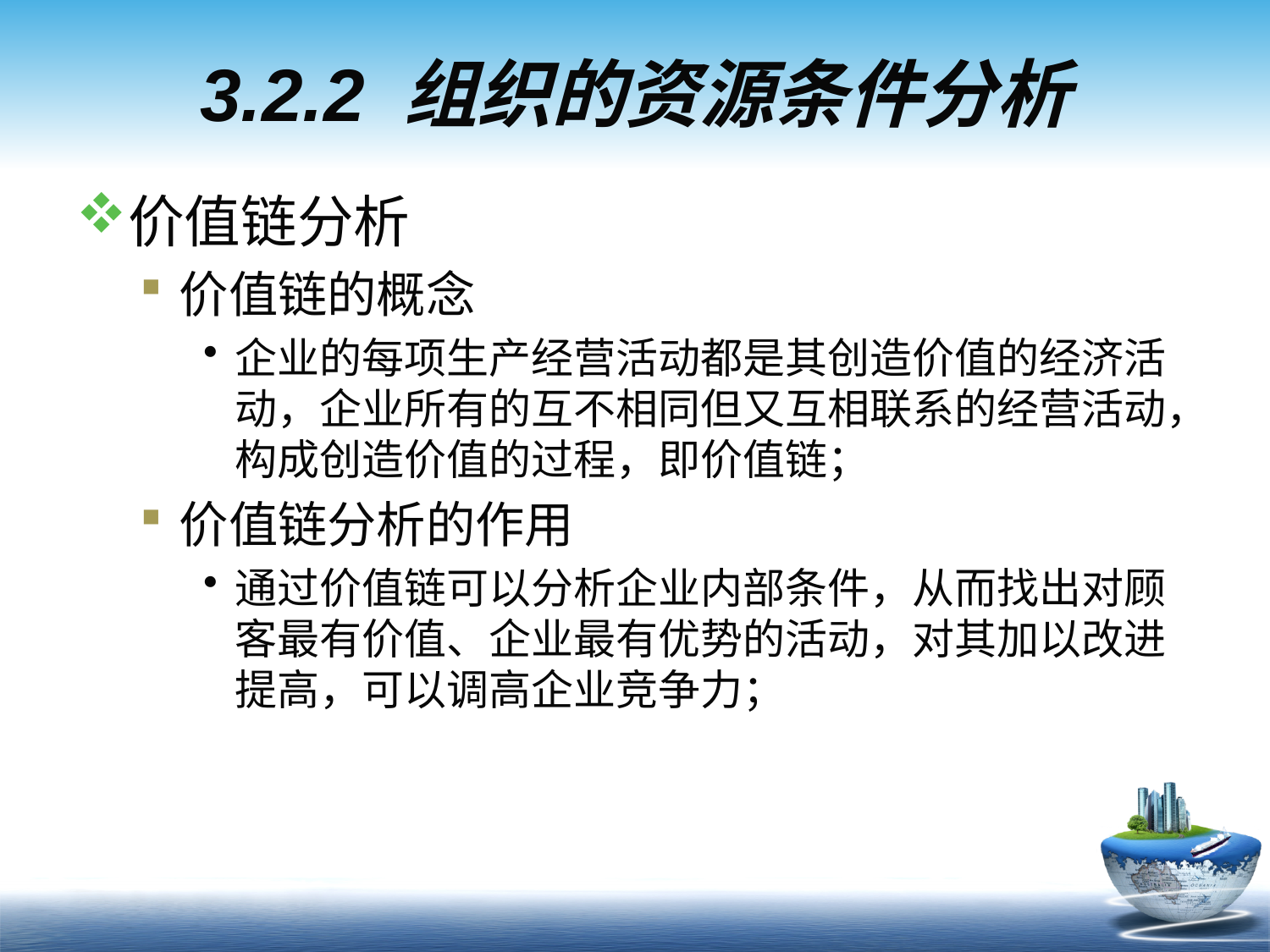

# 3.2.2 组织的资源条件分析
价值链分析
价值链的概念
企业的每项生产经营活动都是其创造价值的经济活动，企业所有的互不相同但又互相联系的经营活动，构成创造价值的过程，即价值链；
价值链分析的作用
通过价值链可以分析企业内部条件，从而找出对顾客最有价值、企业最有优势的活动，对其加以改进提高，可以调高企业竞争力；